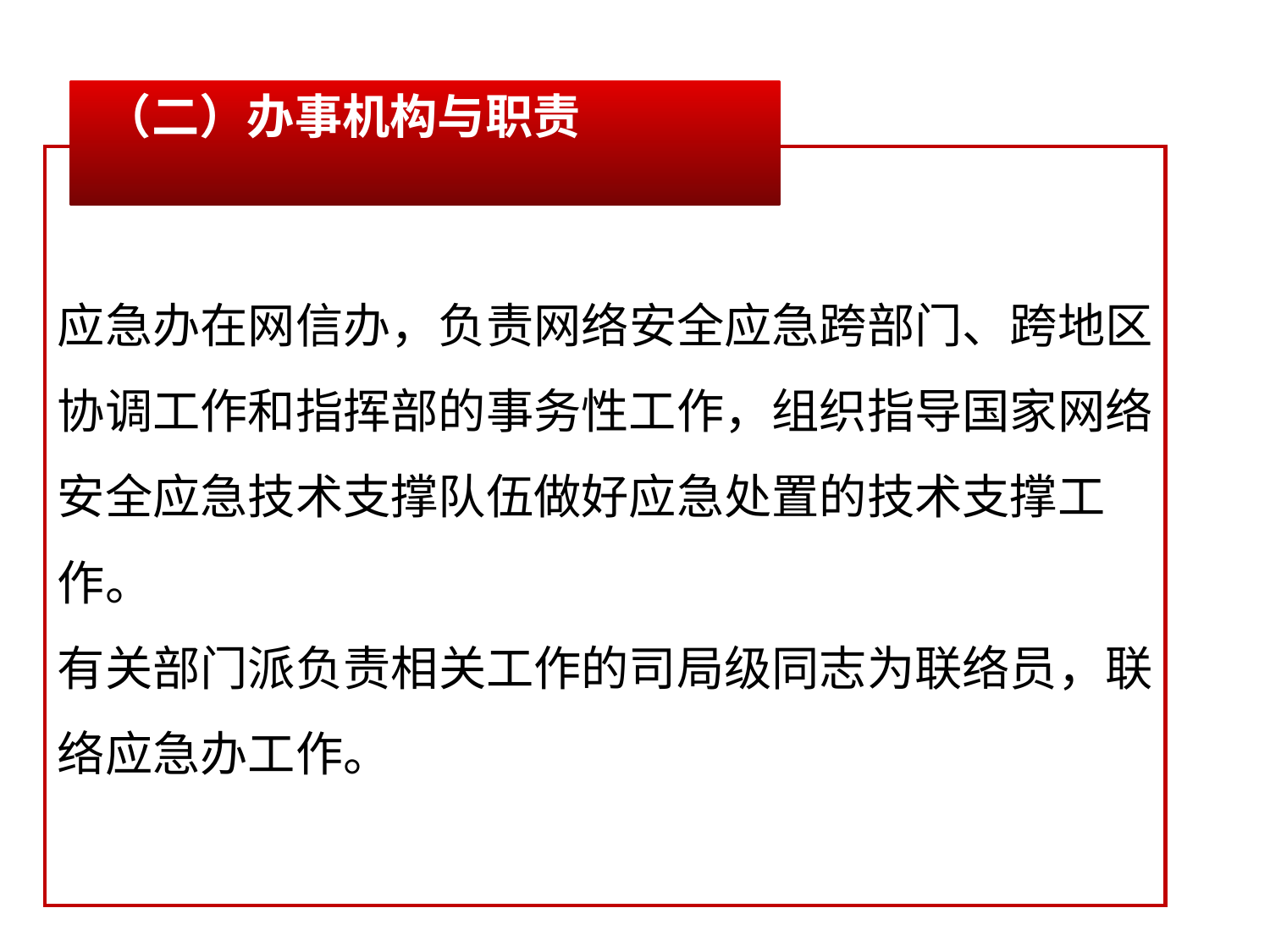

（二）办事机构与职责

应急办在网信办，负责网络安全应急跨部门、跨地区协调工作和指挥部的事务性工作，组织指导国家网络安全应急技术支撑队伍做好应急处置的技术支撑工作。
有关部门派负责相关工作的司局级同志为联络员，联络应急办工作。